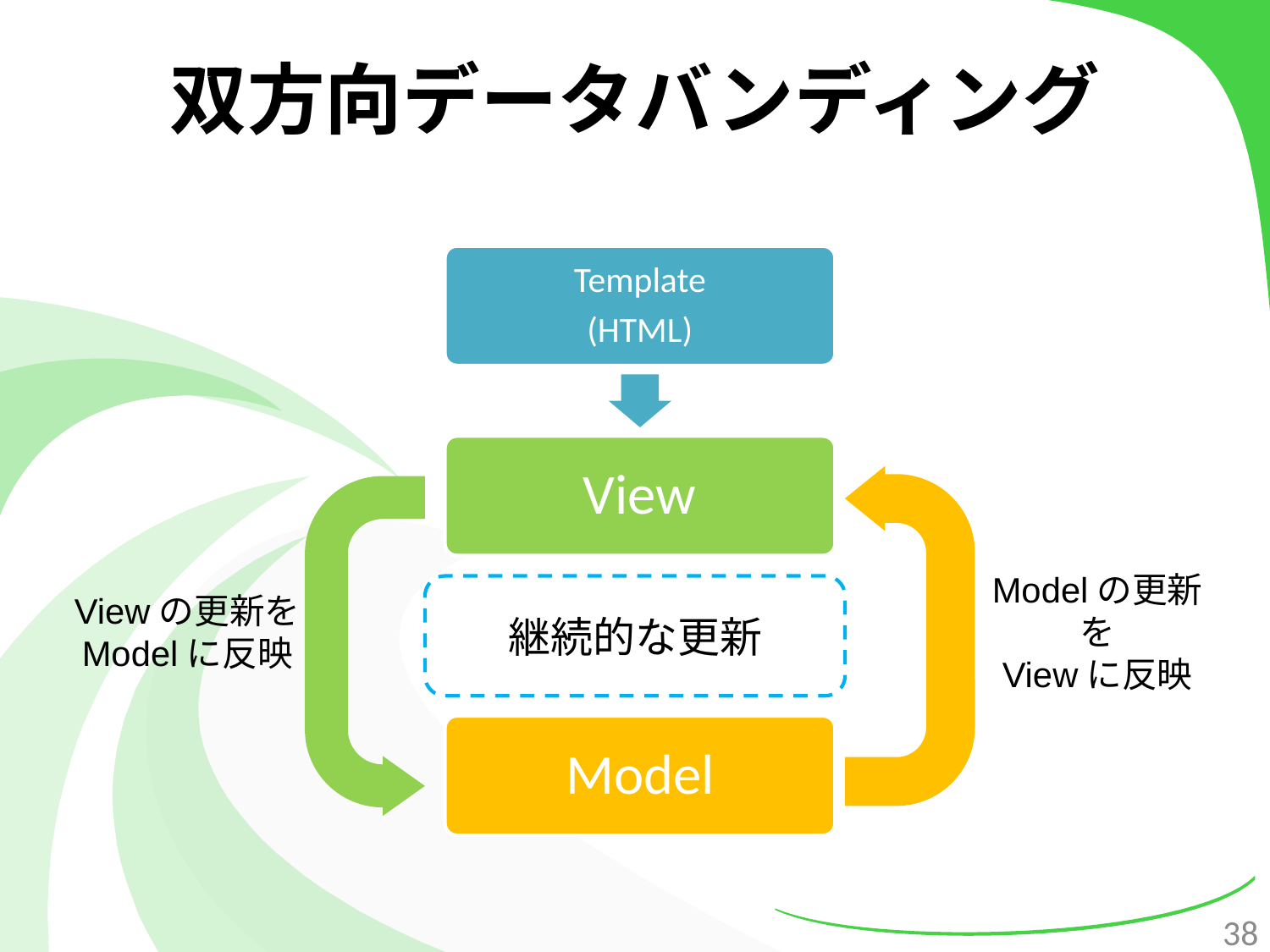

# 双方向データバンディング
Template
(HTML)

View

Model
Viewの更新を
Modelに反映
Modelの更新を
Viewに反映

継続的な更新

38